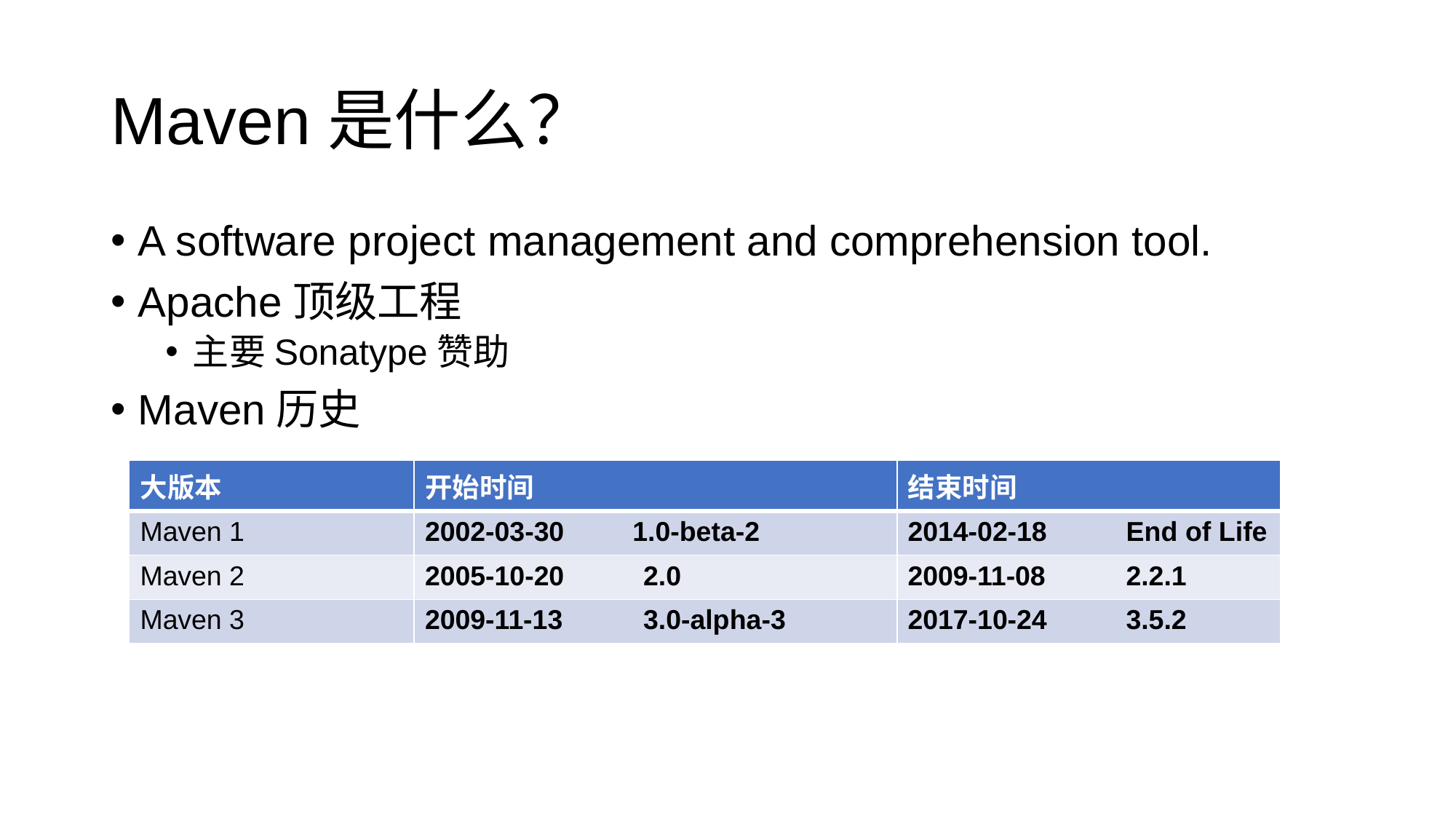

# Maven是什么？
A software project management and comprehension tool.
Apache顶级工程
主要Sonatype赞助
Maven历史
| 大版本 | 开始时间 | 结束时间 |
| --- | --- | --- |
| Maven 1 | 2002-03-30 1.0-beta-2 | 2014-02-18 End of Life |
| Maven 2 | 2005-10-20 2.0 | 2009-11-08 2.2.1 |
| Maven 3 | 2009-11-13 3.0-alpha-3 | 2017-10-24 3.5.2 |